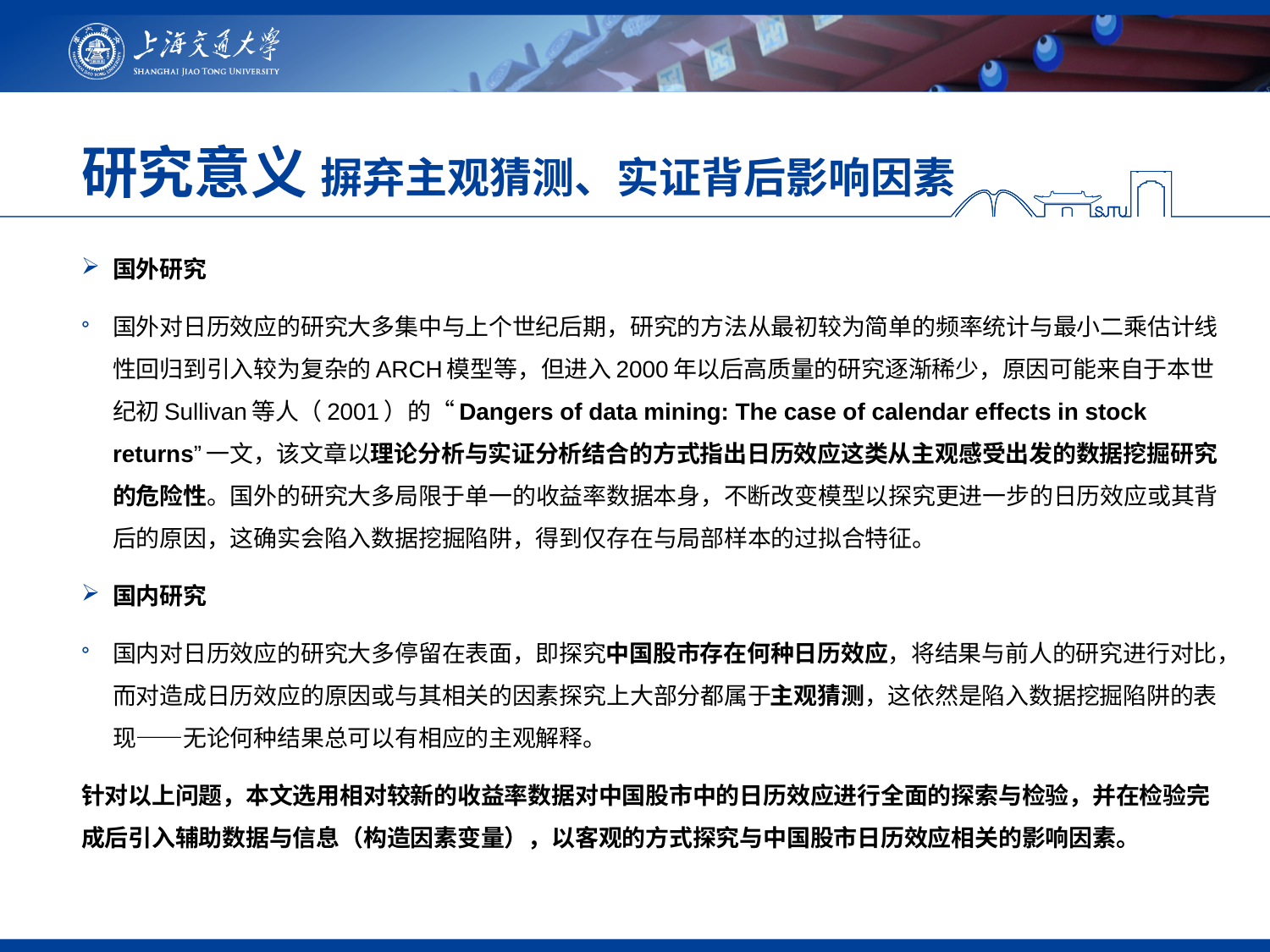

# 研究意义 摒弃主观猜测、实证背后影响因素
国外研究
国外对日历效应的研究大多集中与上个世纪后期，研究的方法从最初较为简单的频率统计与最小二乘估计线性回归到引入较为复杂的ARCH模型等，但进入2000年以后高质量的研究逐渐稀少，原因可能来自于本世纪初Sullivan等人（2001）的“Dangers of data mining: The case of calendar effects in stock returns”一文，该文章以理论分析与实证分析结合的方式指出日历效应这类从主观感受出发的数据挖掘研究的危险性。国外的研究大多局限于单一的收益率数据本身，不断改变模型以探究更进一步的日历效应或其背后的原因，这确实会陷入数据挖掘陷阱，得到仅存在与局部样本的过拟合特征。
国内研究
国内对日历效应的研究大多停留在表面，即探究中国股市存在何种日历效应，将结果与前人的研究进行对比，而对造成日历效应的原因或与其相关的因素探究上大部分都属于主观猜测，这依然是陷入数据挖掘陷阱的表现——无论何种结果总可以有相应的主观解释。
针对以上问题，本文选用相对较新的收益率数据对中国股市中的日历效应进行全面的探索与检验，并在检验完成后引入辅助数据与信息（构造因素变量），以客观的方式探究与中国股市日历效应相关的影响因素。